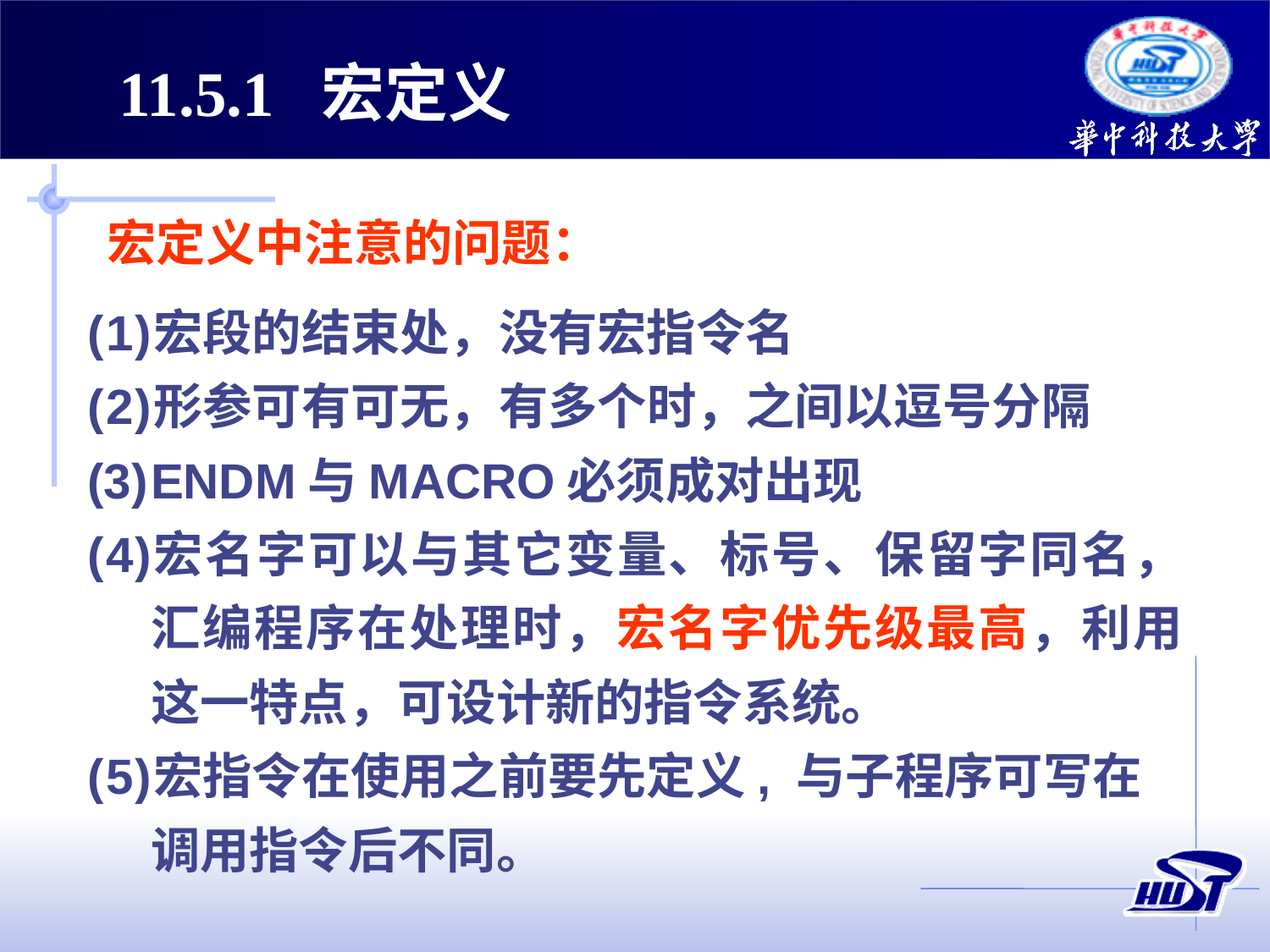

11.5.1  宏定义
宏定义中注意的问题：
宏段的结束处，没有宏指令名
形参可有可无，有多个时，之间以逗号分隔
ENDM与MACRO必须成对出现
宏名字可以与其它变量、标号、保留字同名，汇编程序在处理时，宏名字优先级最高，利用这一特点，可设计新的指令系统。
宏指令在使用之前要先定义, 与子程序可写在调用指令后不同。